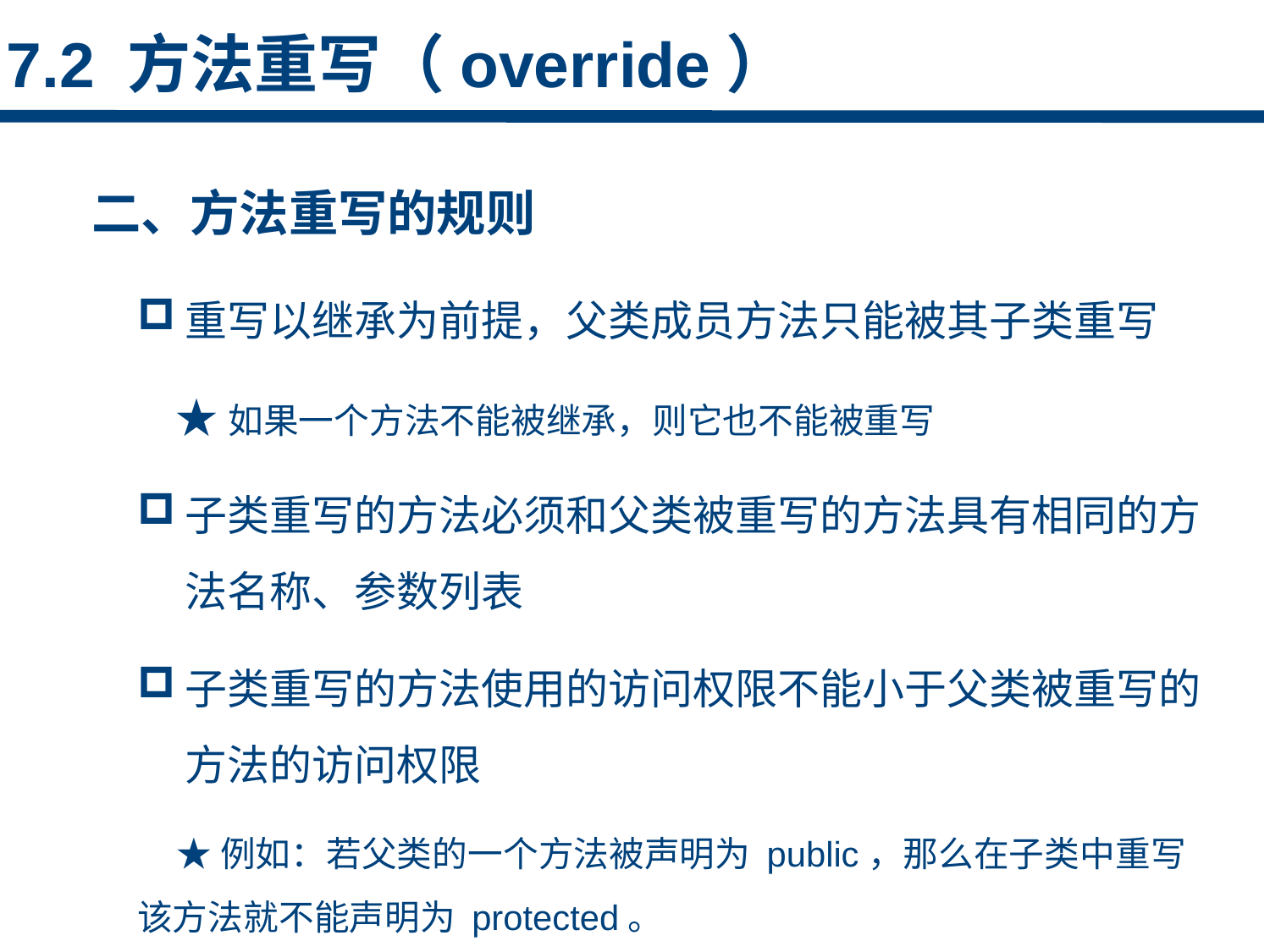

7.2 方法重写（override）
二、方法重写的规则
重写以继承为前提，父类成员方法只能被其子类重写
    ★如果一个方法不能被继承，则它也不能被重写
子类重写的方法必须和父类被重写的方法具有相同的方法名称、参数列表
子类重写的方法使用的访问权限不能小于父类被重写的方法的访问权限
     ★例如：若父类的一个方法被声明为 public，那么在子类中重写该方法就不能声明为 protected。
点击添加文本
点击添加文本
点击添加文本
点击添加文本